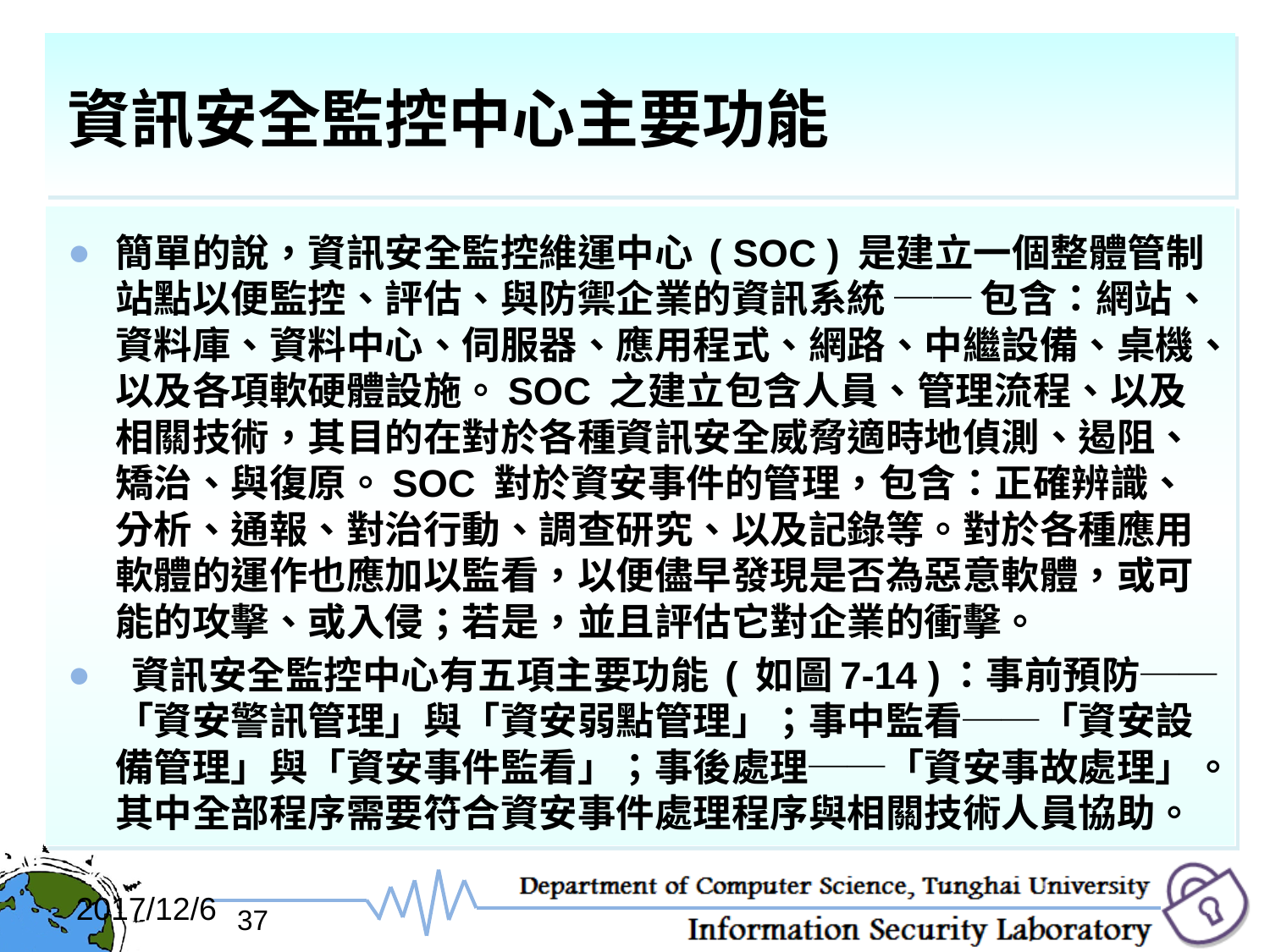

# 資訊安全監控中心主要功能
簡單的說，資訊安全監控維運中心 ( SOC ) 是建立一個整體管制站點以便監控、評估、與防禦企業的資訊系統 ── 包含：網站、資料庫、資料中心、伺服器、應用程式、網路、中繼設備、桌機、以及各項軟硬體設施。SOC 之建立包含人員、管理流程、以及相關技術，其目的在對於各種資訊安全威脅適時地偵測、遏阻、矯治、與復原。SOC 對於資安事件的管理，包含：正確辨識、分析、通報、對治行動、調查研究、以及記錄等。對於各種應用軟體的運作也應加以監看，以便儘早發現是否為惡意軟體，或可能的攻擊、或入侵；若是，並且評估它對企業的衝擊。
 資訊安全監控中心有五項主要功能 ( 如圖7-14 )：事前預防──「資安警訊管理」與「資安弱點管理」；事中監看──「資安設備管理」與「資安事件監看」；事後處理──「資安事故處理」。其中全部程序需要符合資安事件處理程序與相關技術人員協助。

2017/12/6
37